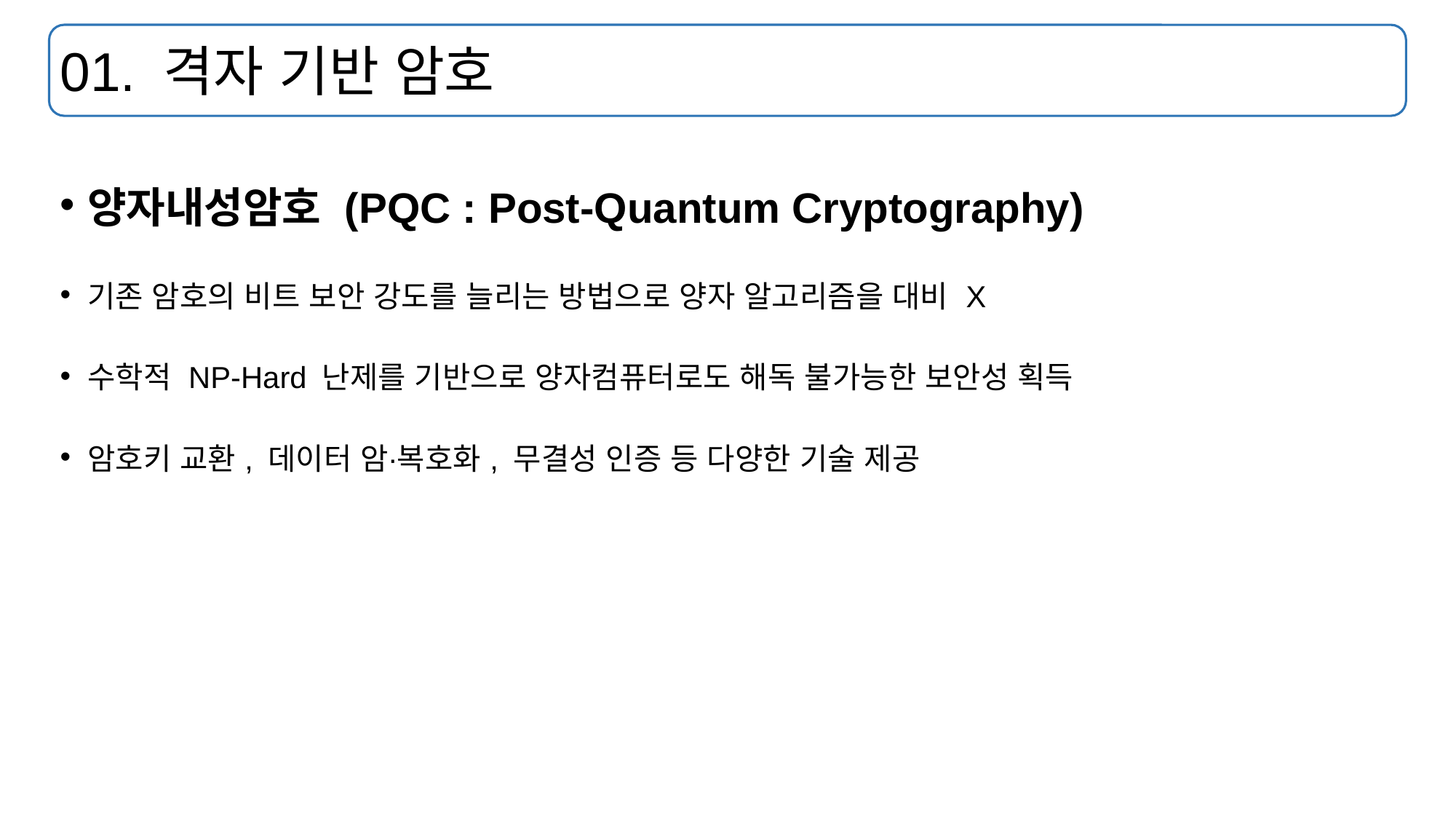

# 01. 격자 기반 암호
양자내성암호 (PQC : Post-Quantum Cryptography)
기존 암호의 비트 보안 강도를 늘리는 방법으로 양자 알고리즘을 대비 X
수학적 NP-Hard 난제를 기반으로 양자컴퓨터로도 해독 불가능한 보안성 획득
암호키 교환, 데이터 암∙복호화, 무결성 인증 등 다양한 기술 제공